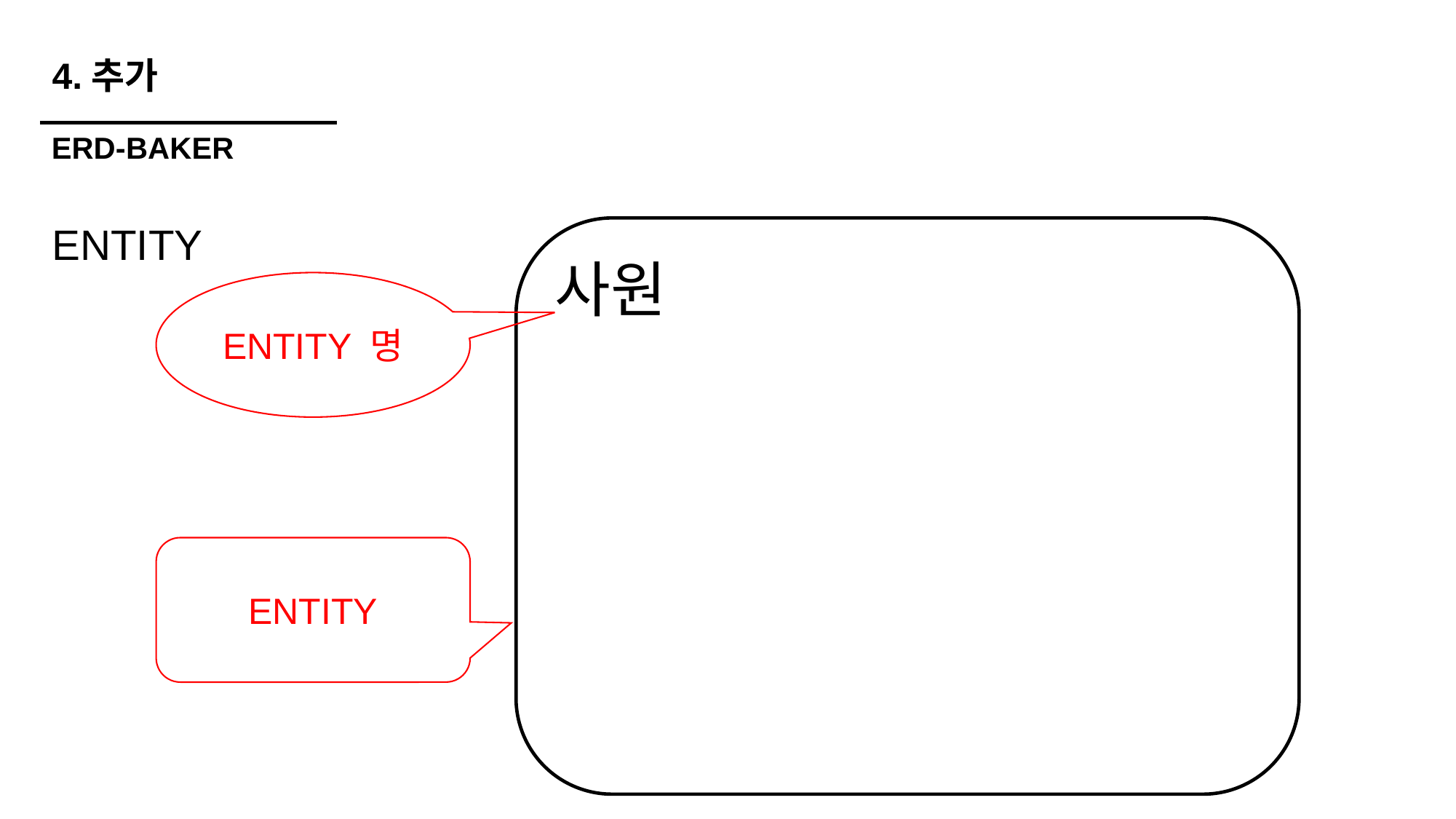

# 4.추가
ERD-BAKER
ENTITY
사원
ENTITY 명
ENTITY